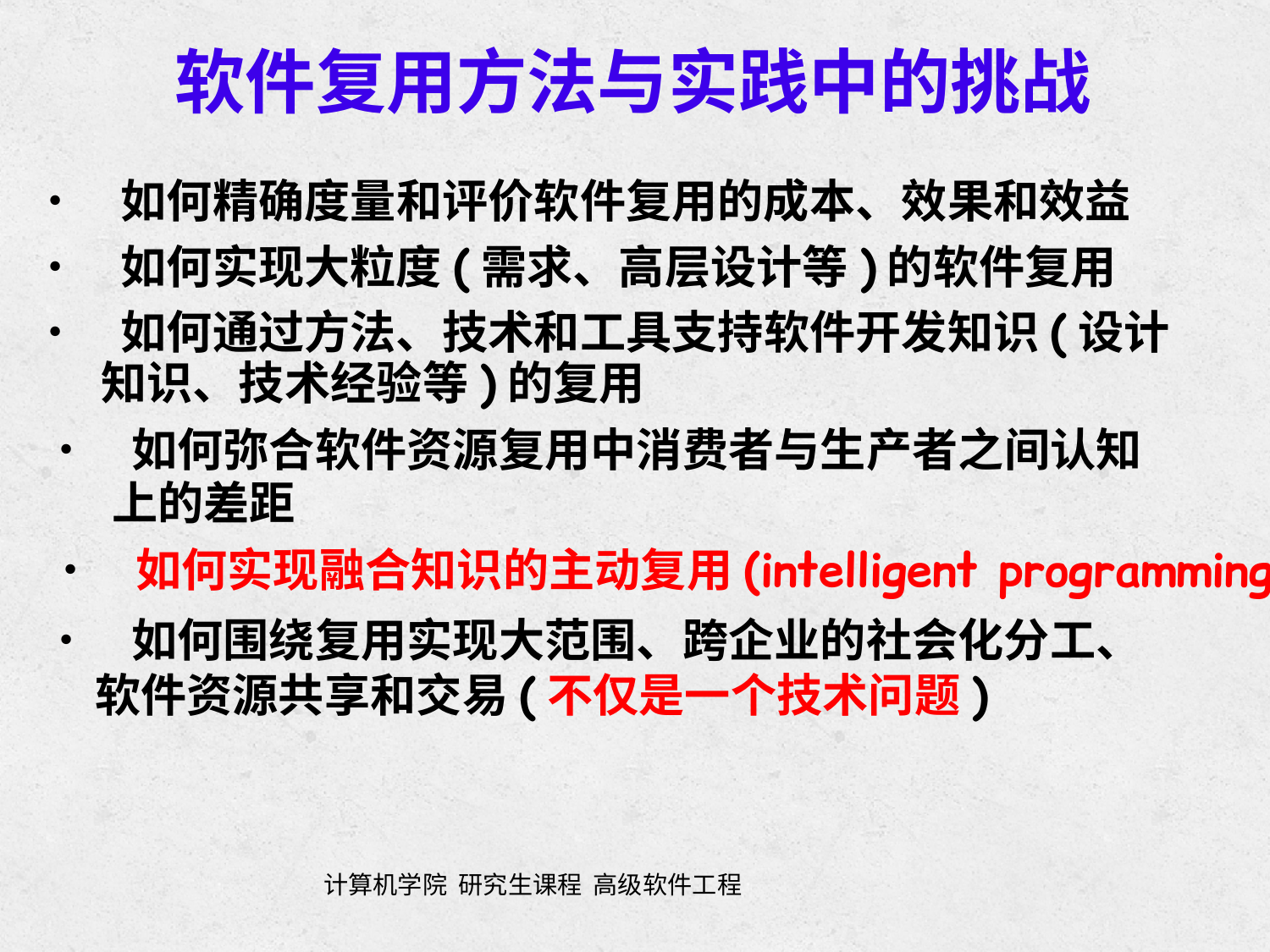

软件复用方法与实践中的挑战
•   如何精确度量和评价软件复用的成本、效果和效益
•   如何实现大粒度(需求、高层设计等)的软件复用
•   如何通过方法、技术和工具支持软件开发知识(设计
知识、技术经验等)的复用
•   如何弥合软件资源复用中消费者与生产者之间认知
上的差距
•   如何实现融合知识的主动复用(intelligent programming)
•   如何围绕复用实现大范围、跨企业的社会化分工、
软件资源共享和交易(不仅是一个技术问题)
计算机学院  研究生课程  高级软件工程